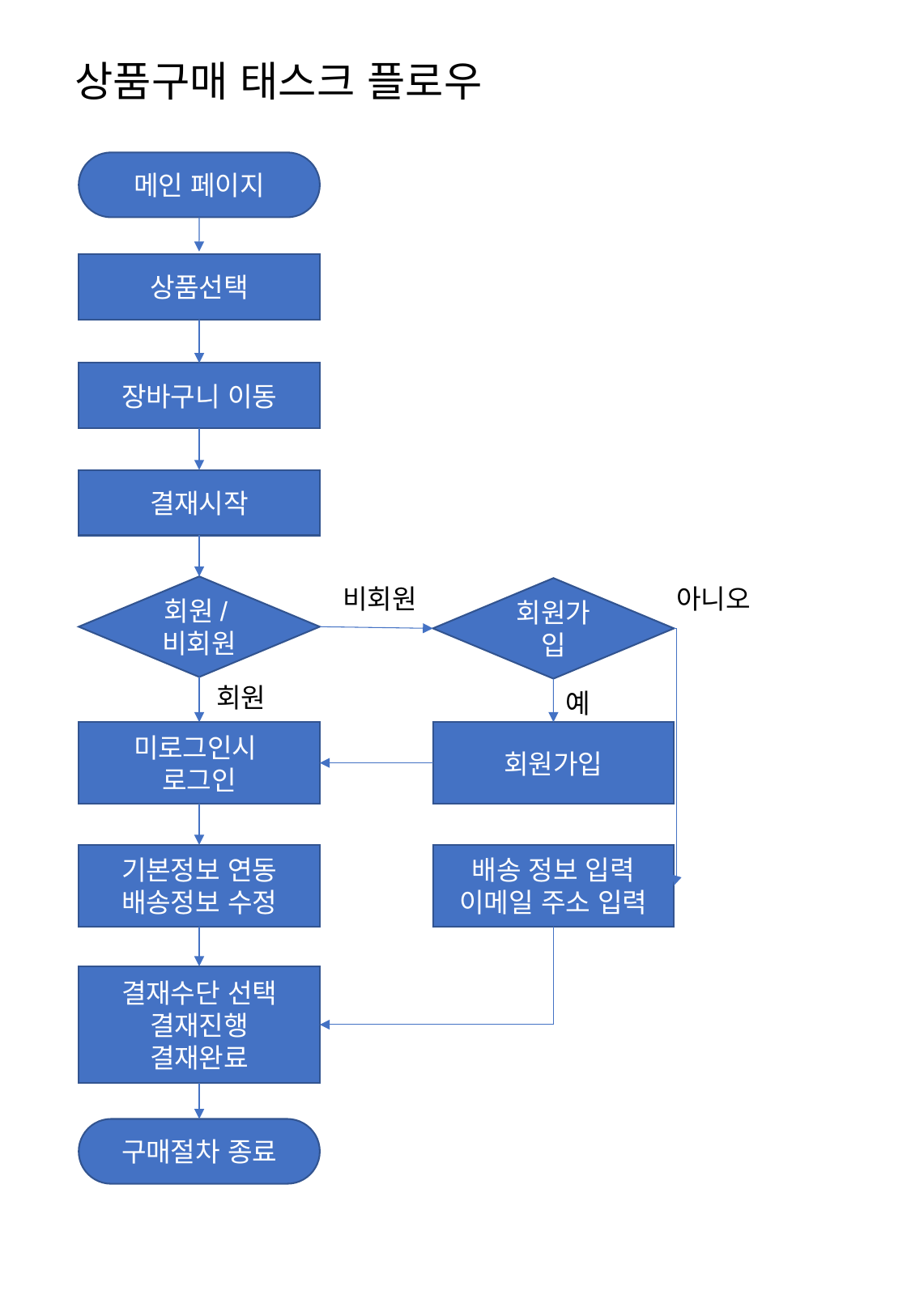

# 상품구매 태스크 플로우
메인 페이지
상품선택
장바구니 이동
결재시작
비회원
아니오
회원/비회원
회원가입
회원
예
미로그인시
로그인
회원가입
기본정보 연동
배송정보 수정
배송 정보 입력
이메일 주소 입력
결재수단 선택
결재진행
결재완료
구매절차 종료